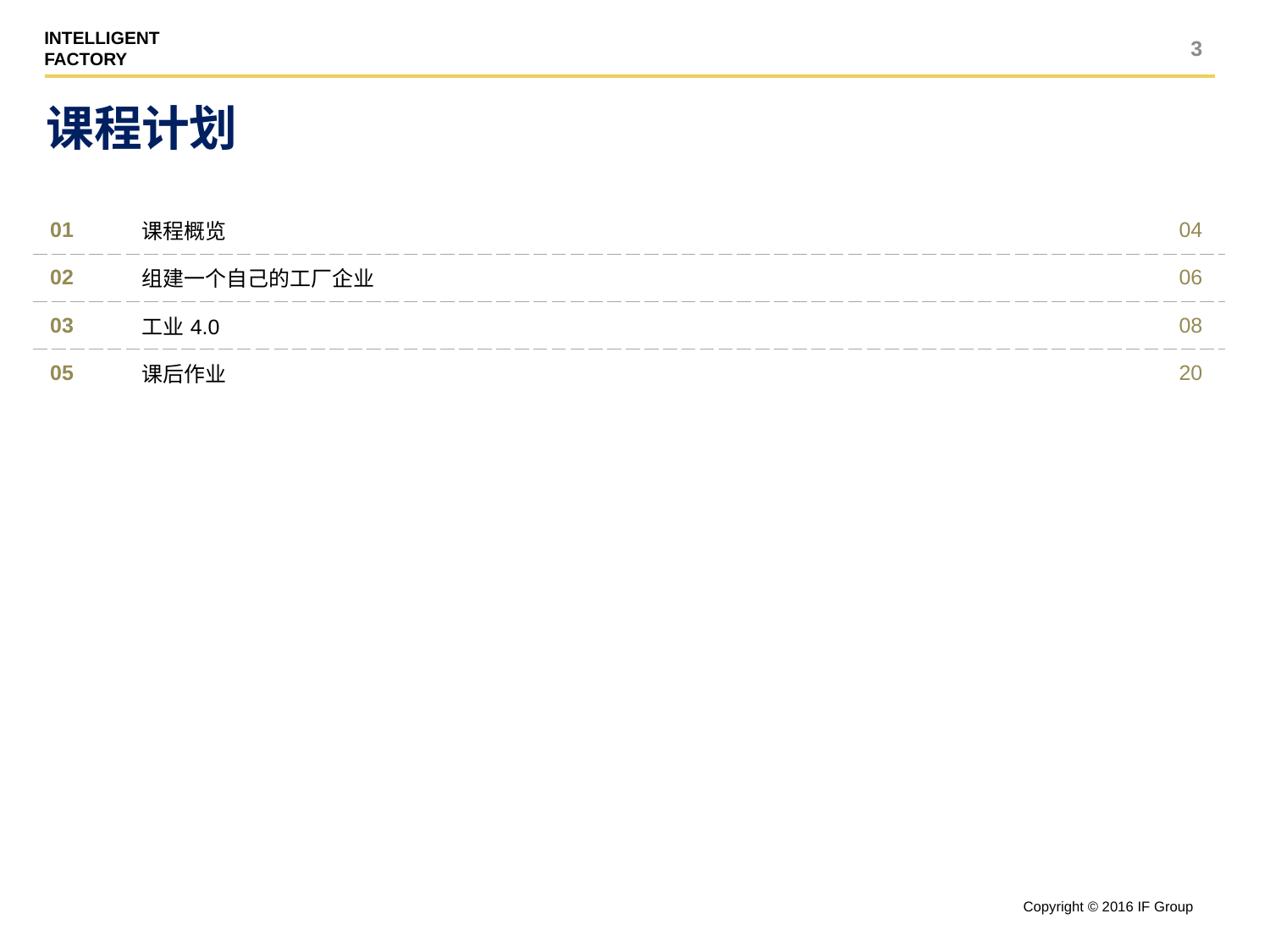

3
课程计划
| 01 | 课程概览 | 04 |
| --- | --- | --- |
| 02 | 组建一个自己的工厂企业 | 06 |
| 03 | 工业4.0 | 08 |
| 05 | 课后作业 | 20 |